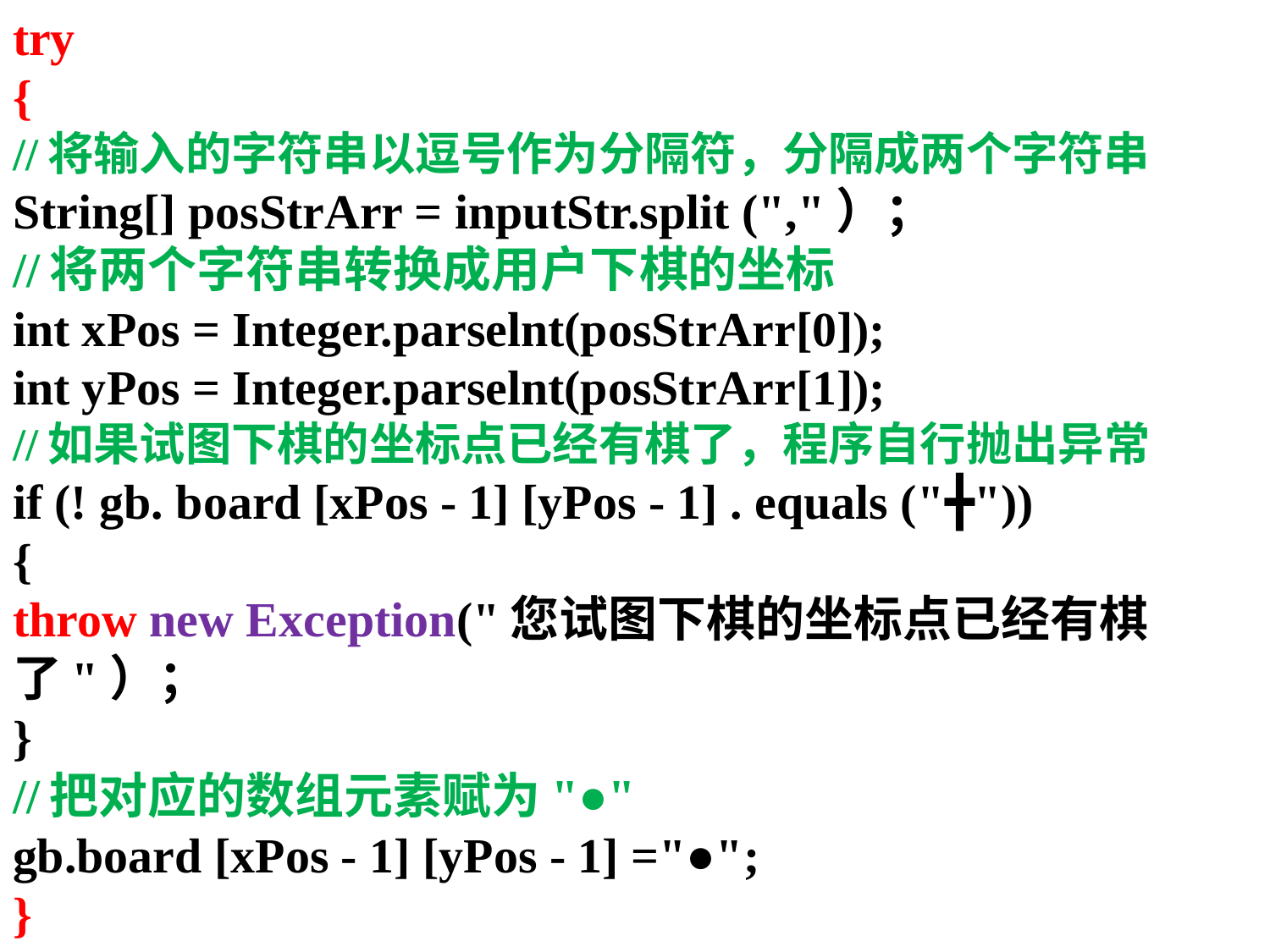

try
{
//将输入的字符串以逗号作为分隔符，分隔成两个字符串
String[] posStrArr = inputStr.split (","）；
//将两个字符串转换成用户下棋的坐标
int xPos = Integer.parselnt(posStrArr[0]);
int yPos = Integer.parselnt(posStrArr[1]);
//如果试图下棋的坐标点已经有棋了，程序自行抛出异常
if (! gb. board [xPos - 1] [yPos - 1] . equals ("╋"))
{
throw new Exception("您试图下棋的坐标点已经有棋了"）；
}
//把对应的数组元素赋为"●"
gb.board [xPos - 1] [yPos - 1] ="●";
}